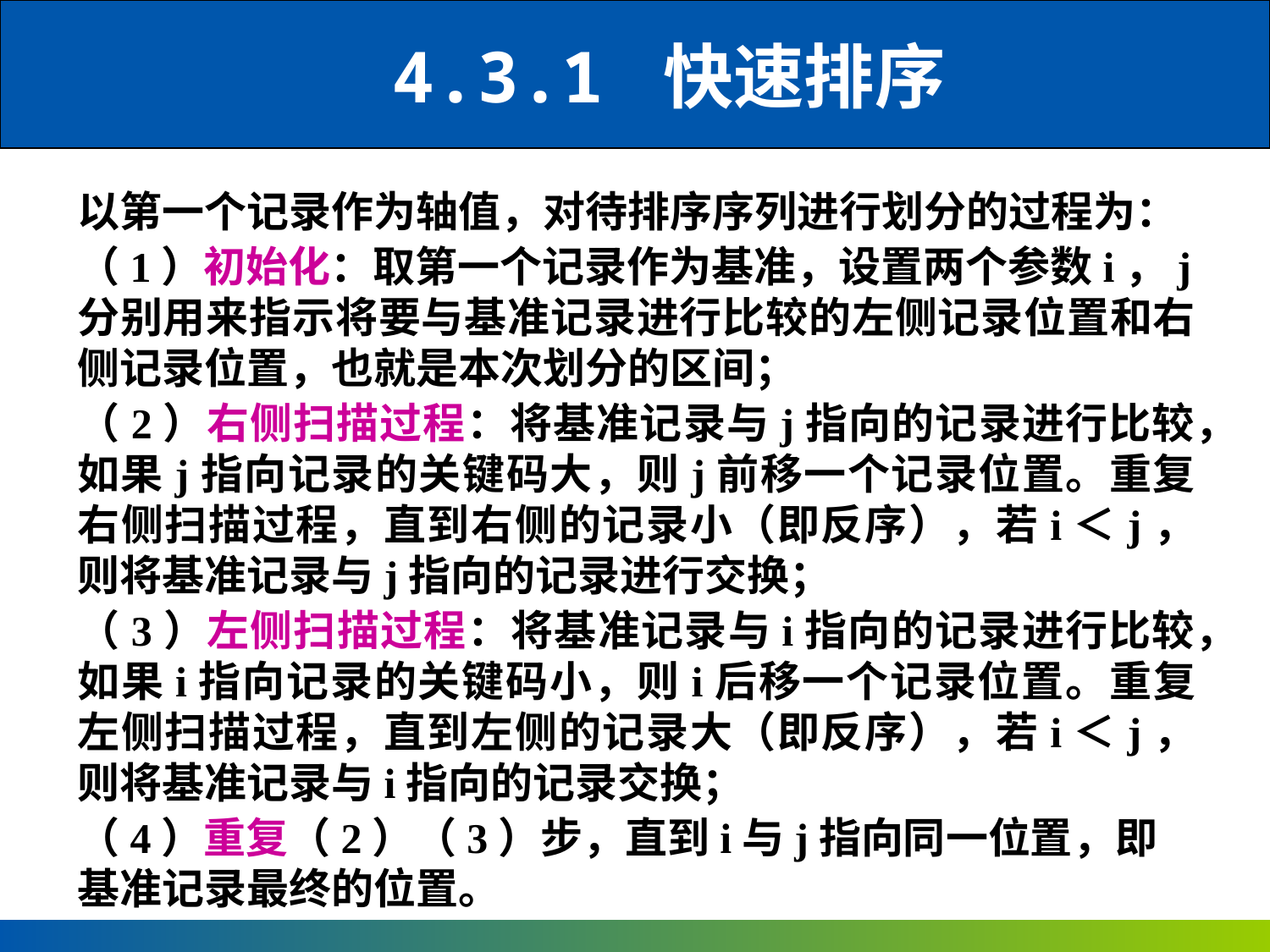

4.3.1 快速排序
以第一个记录作为轴值，对待排序序列进行划分的过程为：
（1）初始化：取第一个记录作为基准，设置两个参数i，j分别用来指示将要与基准记录进行比较的左侧记录位置和右侧记录位置，也就是本次划分的区间；
（2）右侧扫描过程：将基准记录与j指向的记录进行比较，如果j指向记录的关键码大，则j前移一个记录位置。重复右侧扫描过程，直到右侧的记录小（即反序），若i＜j，则将基准记录与j指向的记录进行交换；
（3）左侧扫描过程：将基准记录与i指向的记录进行比较，如果i指向记录的关键码小，则i后移一个记录位置。重复左侧扫描过程，直到左侧的记录大（即反序），若i＜j，则将基准记录与i指向的记录交换；
（4）重复（2）（3）步，直到i与j指向同一位置，即基准记录最终的位置。